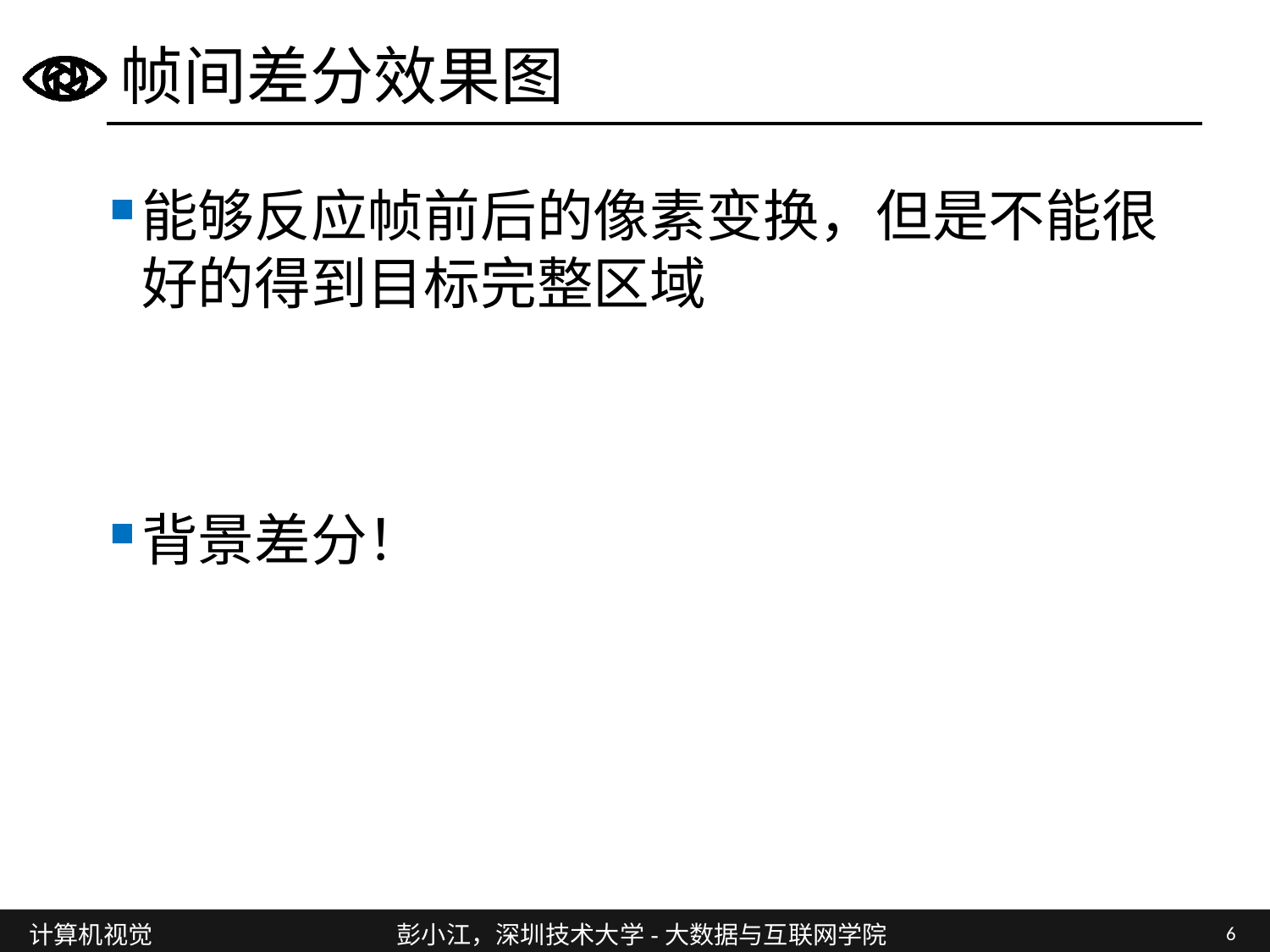

# 帧间差分效果图
能够反应帧前后的像素变换，但是不能很好的得到目标完整区域

背景差分！

6